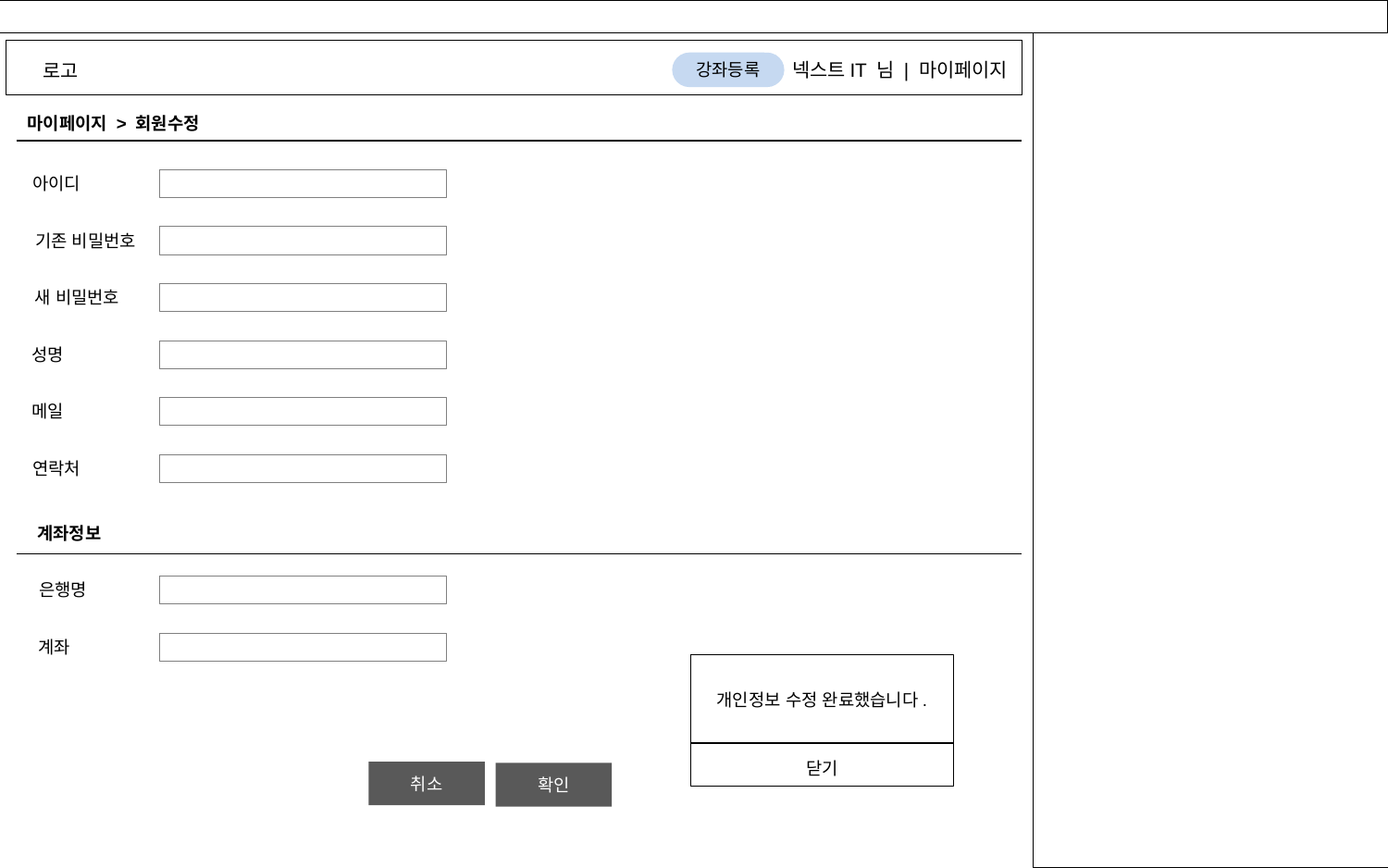

넥스트IT 님 | 마이페이지
로고
강좌등록
마이페이지 > 회원수정
아이디

기존 비밀번호

새 비밀번호

성명

메일

연락처

계좌정보
은행명

계좌

개인정보 수정 완료했습니다.

닫기
취소
확인